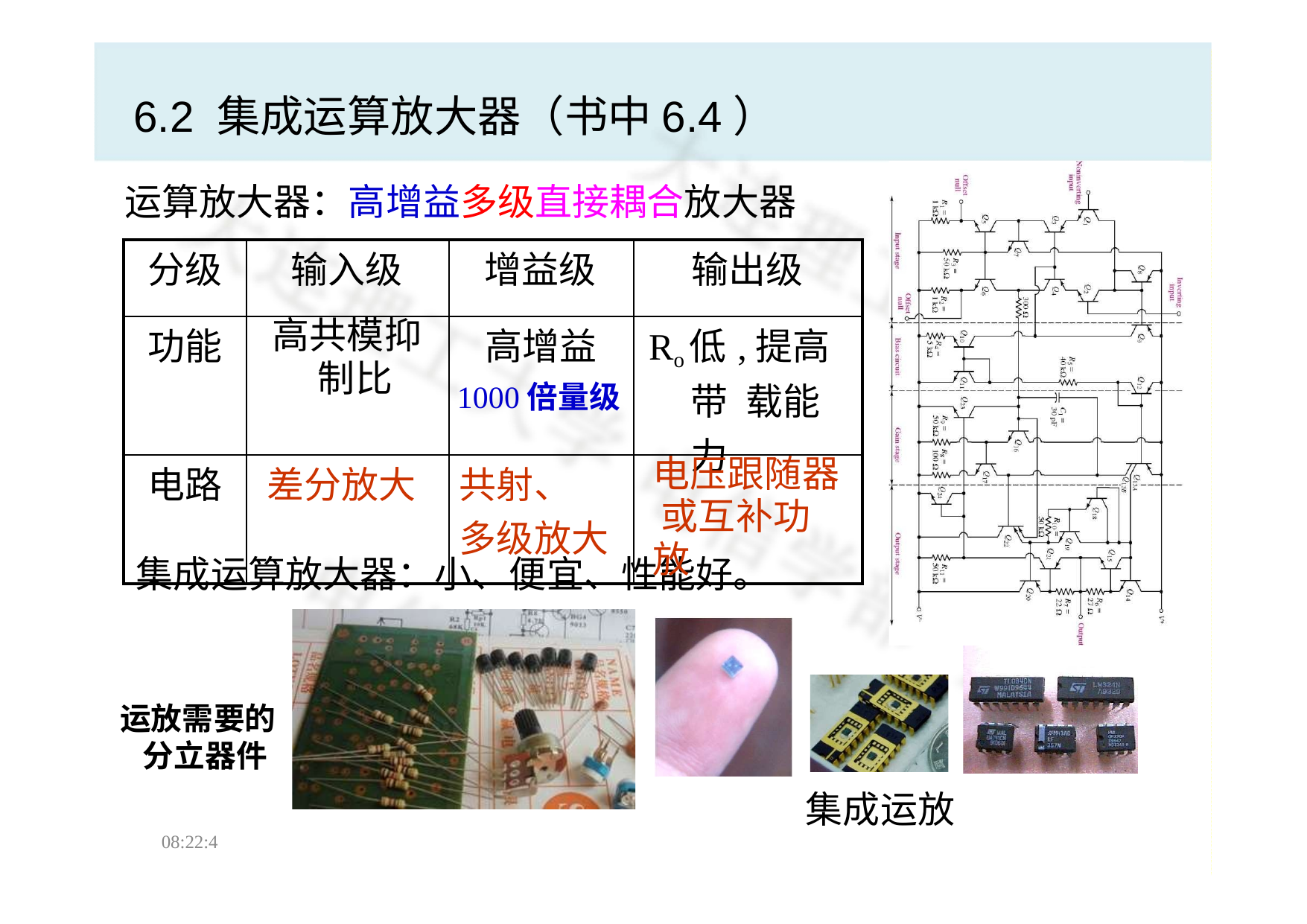

# 6.2 集成运算放大器（书中6.4）

运算放大器：高增益多级直接耦合放大器
| 分级 | 输入级 | 增益级 | 输出级 |
| --- | --- | --- | --- |
| 功能 | 高共模抑 制比 | 高增益 1000倍量级 | Ro低,提高带 载能力 |
| 电路 | 差分放大 | 共射、 多级放大 | 电压跟随器 或互补功放 |
集成运算放大器：小、便宜、性能好。

运放需要的  分立器件
集成运放
08:22:4